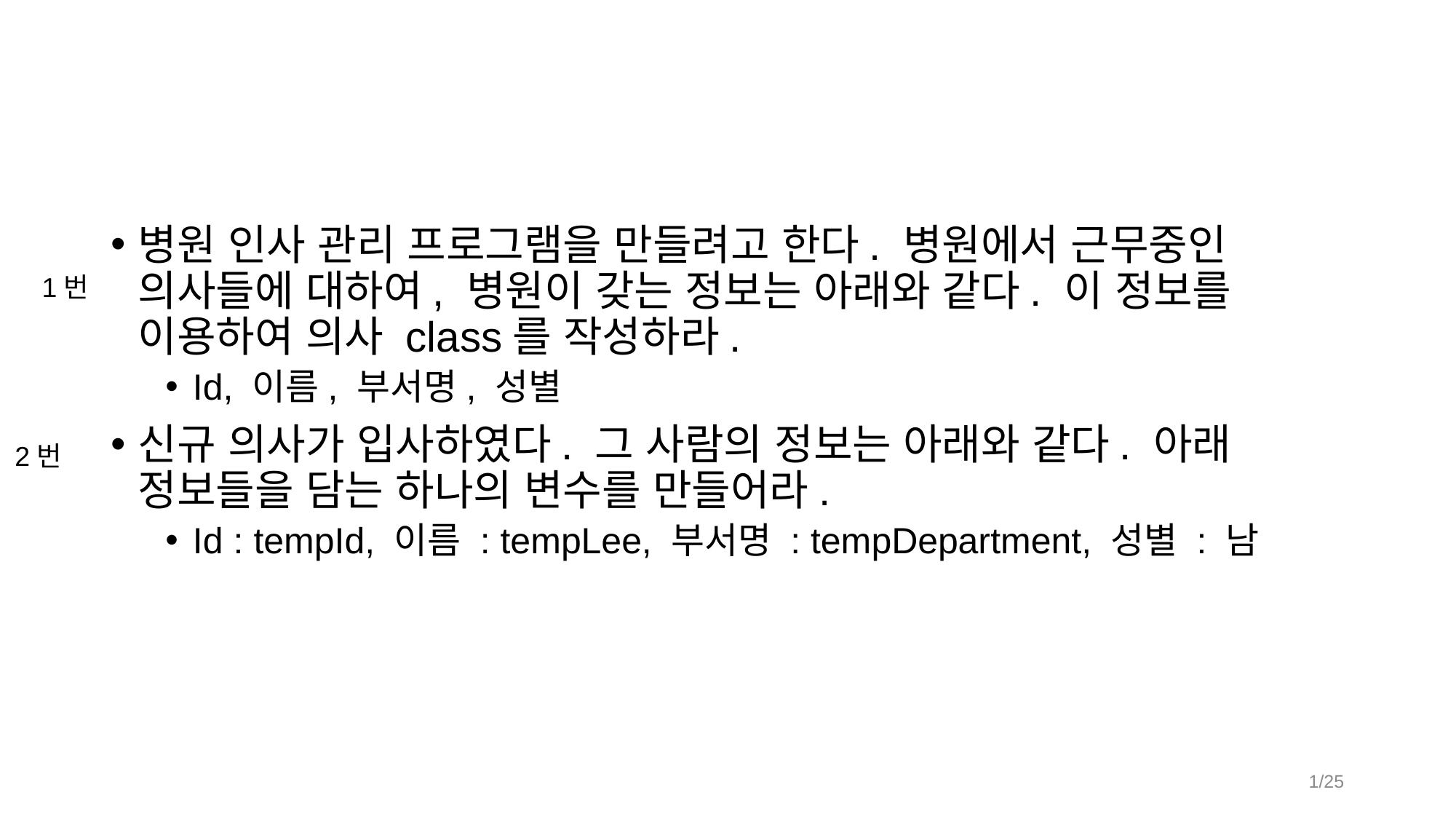

#
병원 인사 관리 프로그램을 만들려고 한다. 병원에서 근무중인 의사들에 대하여, 병원이 갖는 정보는 아래와 같다. 이 정보를 이용하여 의사 class를 작성하라.
Id, 이름, 부서명, 성별
신규 의사가 입사하였다. 그 사람의 정보는 아래와 같다. 아래 정보들을 담는 하나의 변수를 만들어라.
Id : tempId, 이름 : tempLee, 부서명 : tempDepartment, 성별 : 남

1번
2번
1/25